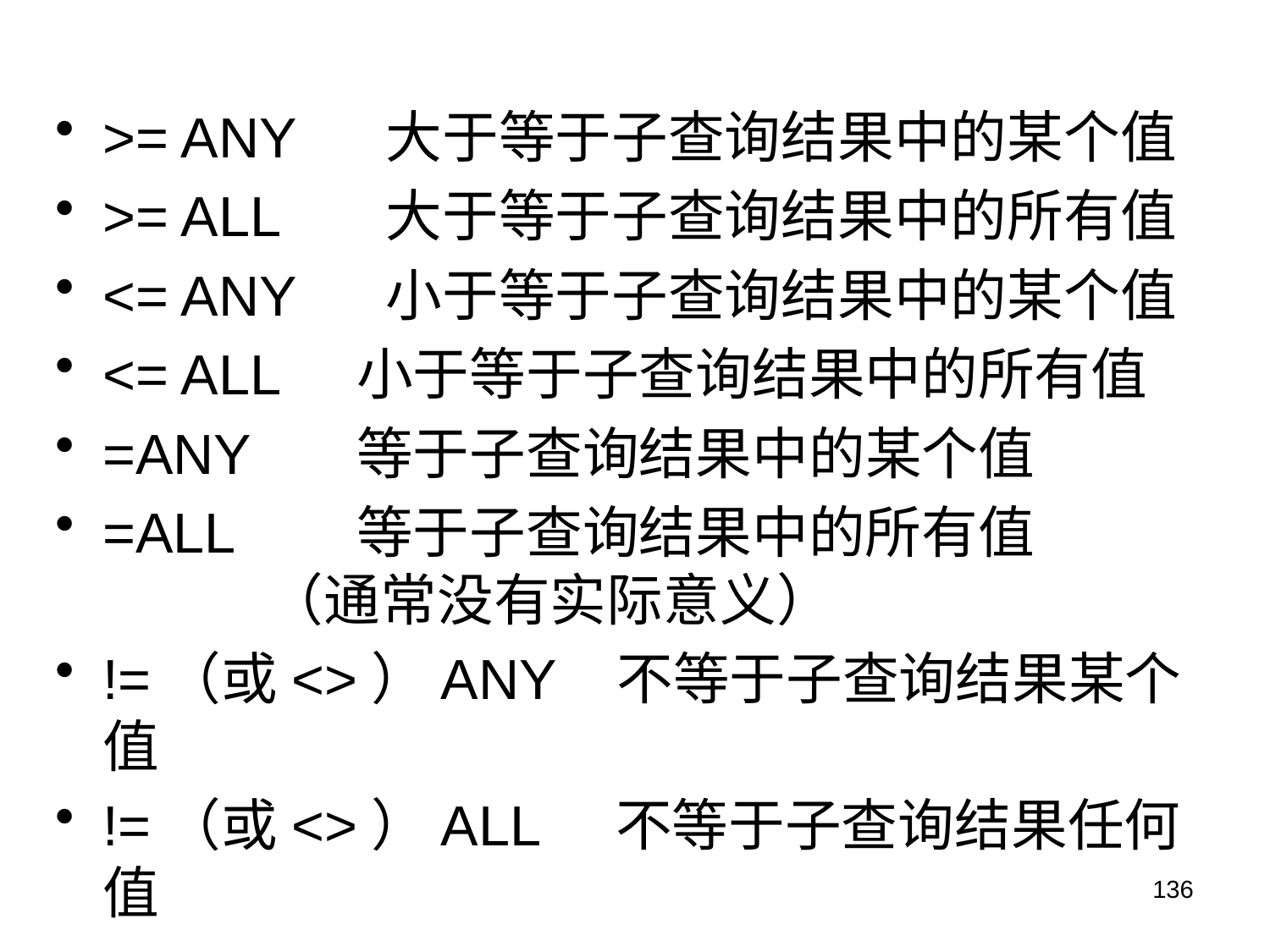

>= ANY	 大于等于子查询结果中的某个值
>= ALL	 大于等于子查询结果中的所有值
<= ANY	 小于等于子查询结果中的某个值
<= ALL 	小于等于子查询结果中的所有值
=ANY 	等于子查询结果中的某个值
=ALL 	等于子查询结果中的所有值
             （通常没有实际意义）
!=（或<>）ANY   不等于子查询结果某个值
!=（或<>）ALL    不等于子查询结果任何值

136